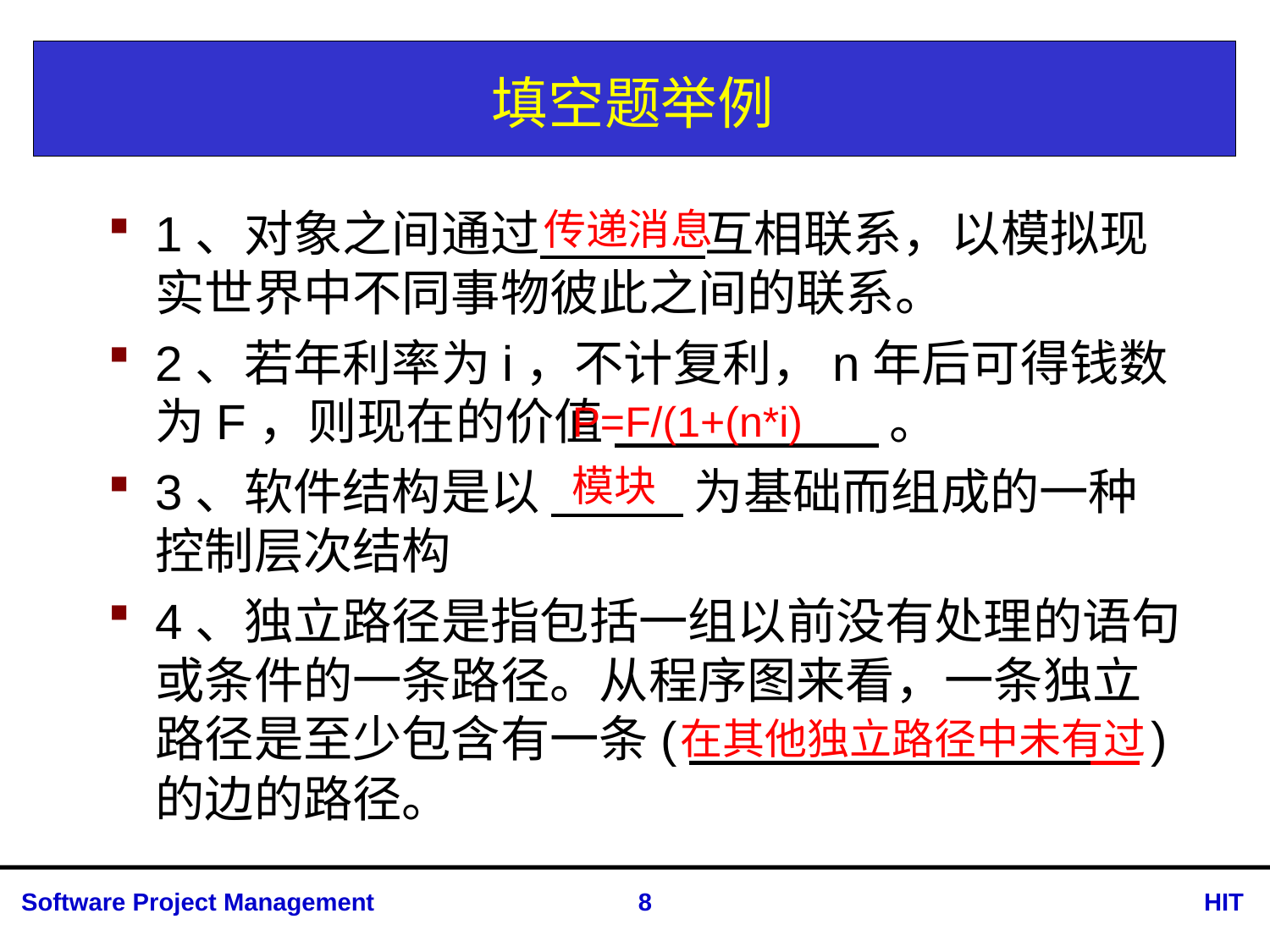

# 填空题举例
1、对象之间通过               互相联系，以模拟现实世界中不同事物彼此之间的联系。
2、若年利率为i，不计复利，n年后可得钱数为F，则现在的价值                          。
3、软件结构是以              为基础而组成的一种控制层次结构
4、独立路径是指包括一组以前没有处理的语句或条件的一条路径。从程序图来看，一条独立路径是至少包含有一条(　                                　)的边的路径。

传递消息
P=F/(1+(n*i)
模块
在其他独立路径中未有过